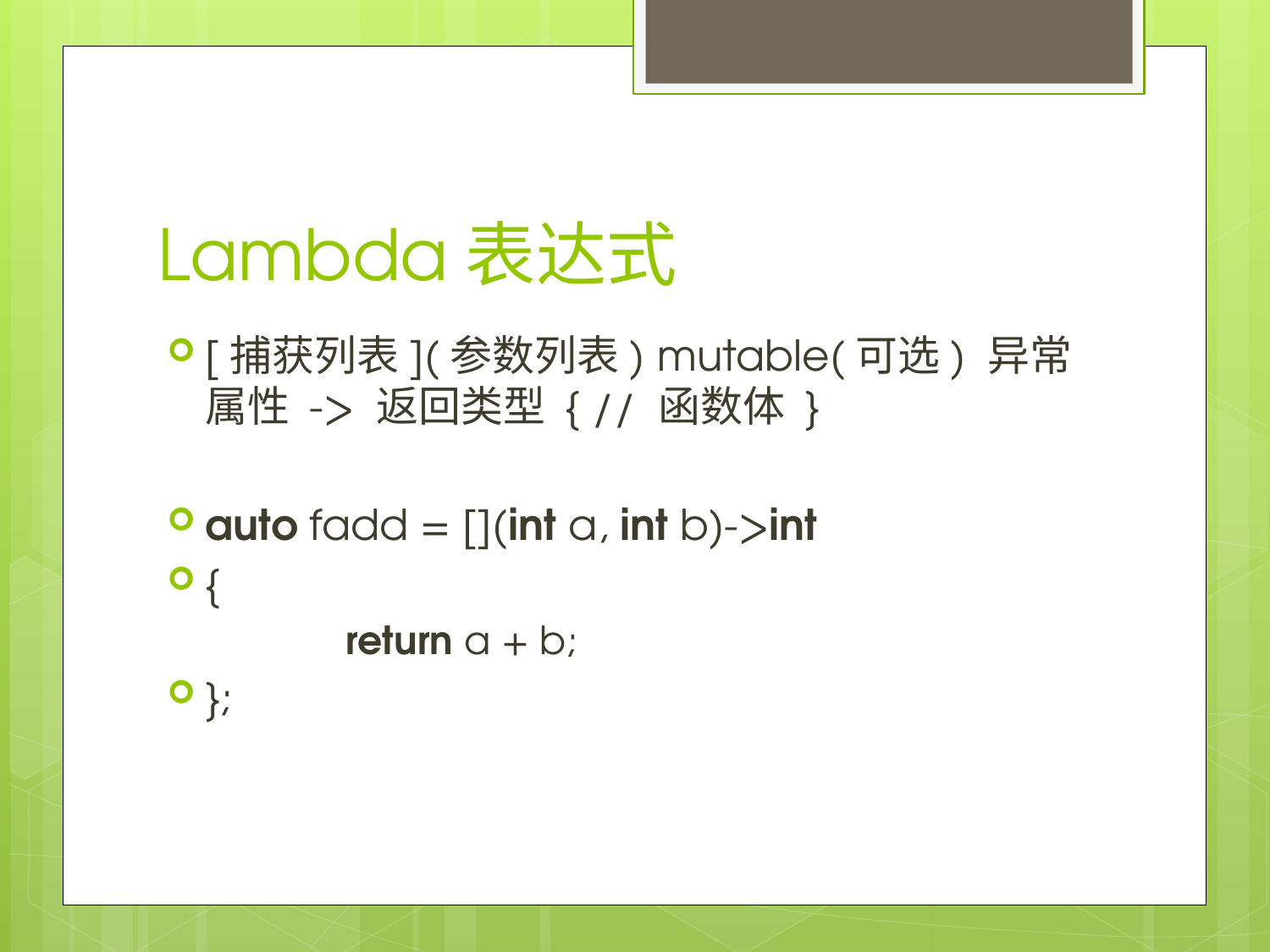

# Lambda表达式
[捕获列表](参数列表) mutable(可选) 异常属性 -> 返回类型 { // 函数体 }

auto fadd = [](int a, int b)->int
{
	 return a + b;
};